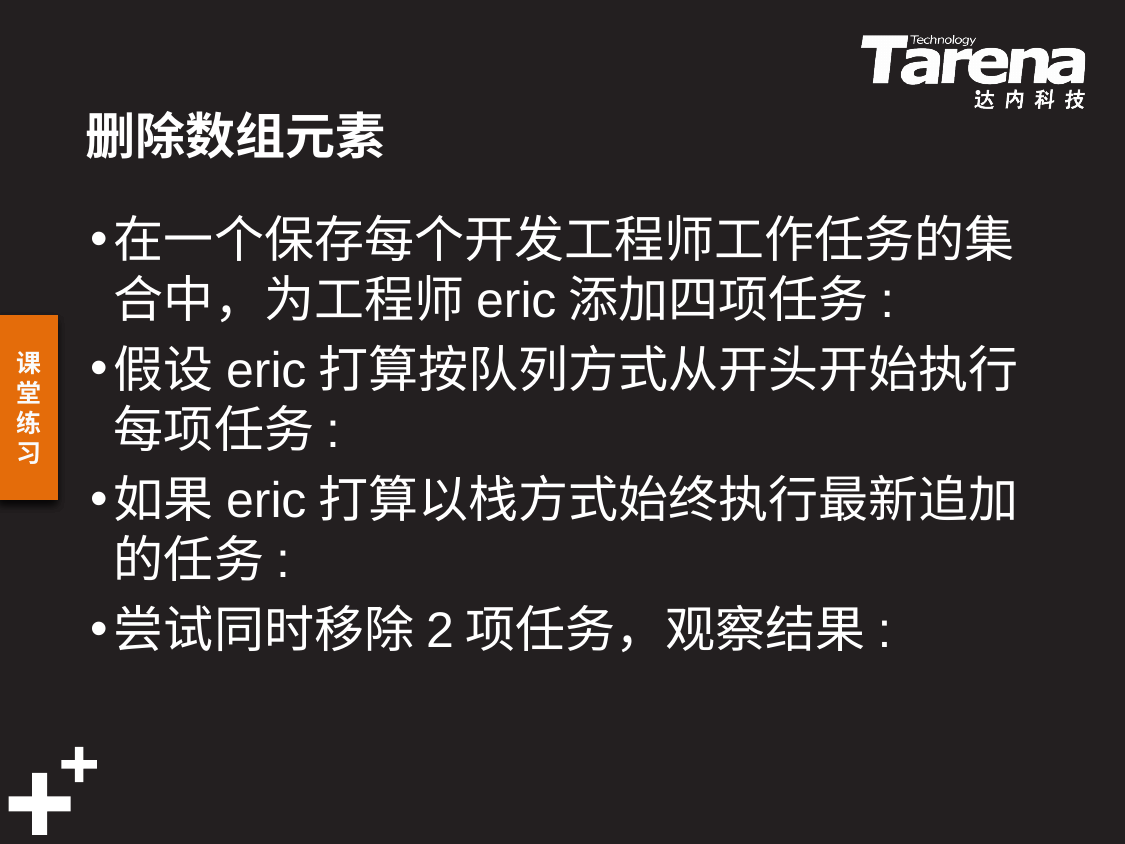

# 删除数组元素
在一个保存每个开发工程师工作任务的集合中，为工程师eric添加四项任务:
假设eric打算按队列方式从开头开始执行每项任务:
如果eric打算以栈方式始终执行最新追加的任务:
尝试同时移除2项任务，观察结果: